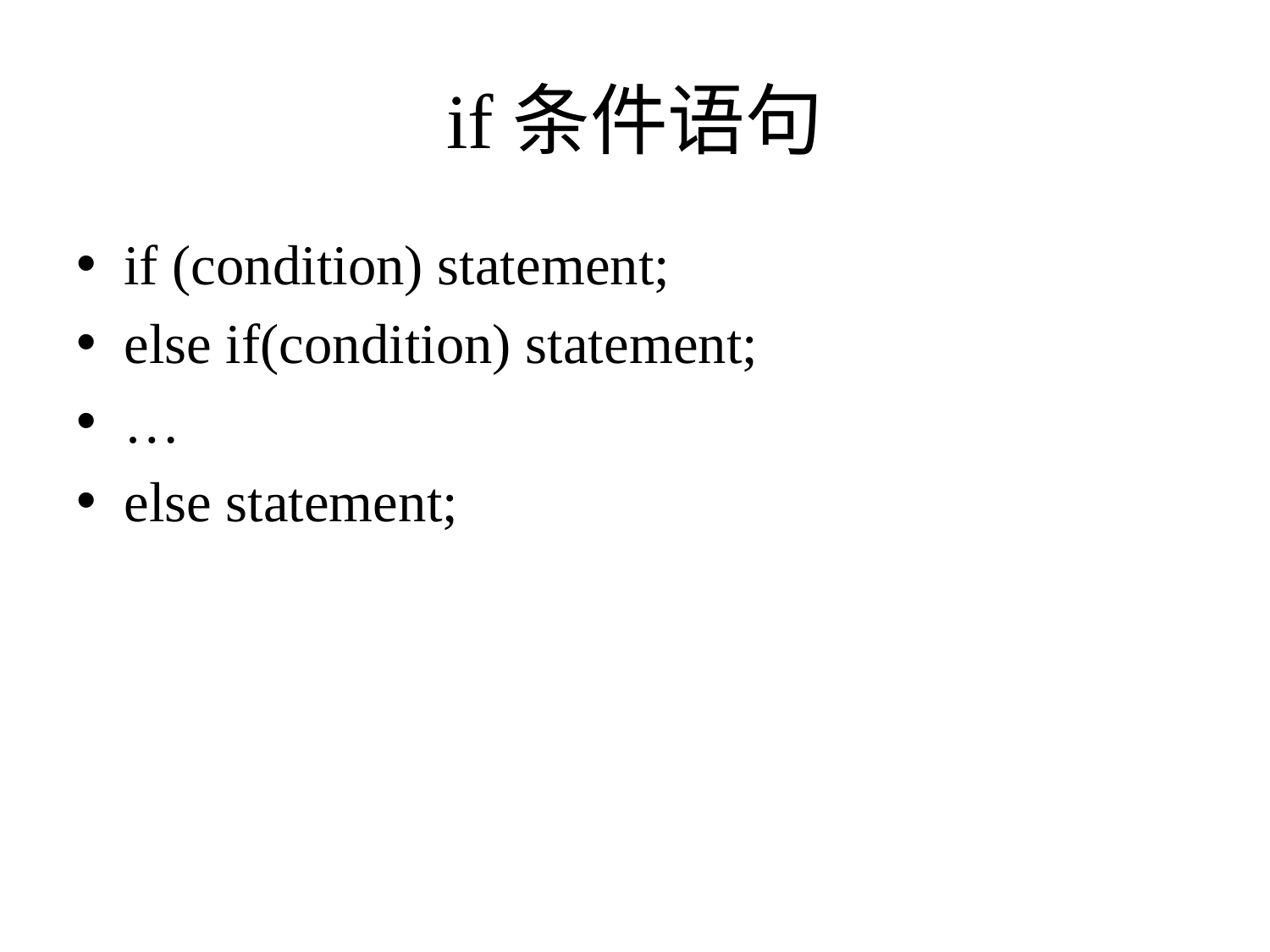

# if条件语句
if (condition) statement;
else if(condition) statement;
…
else statement;